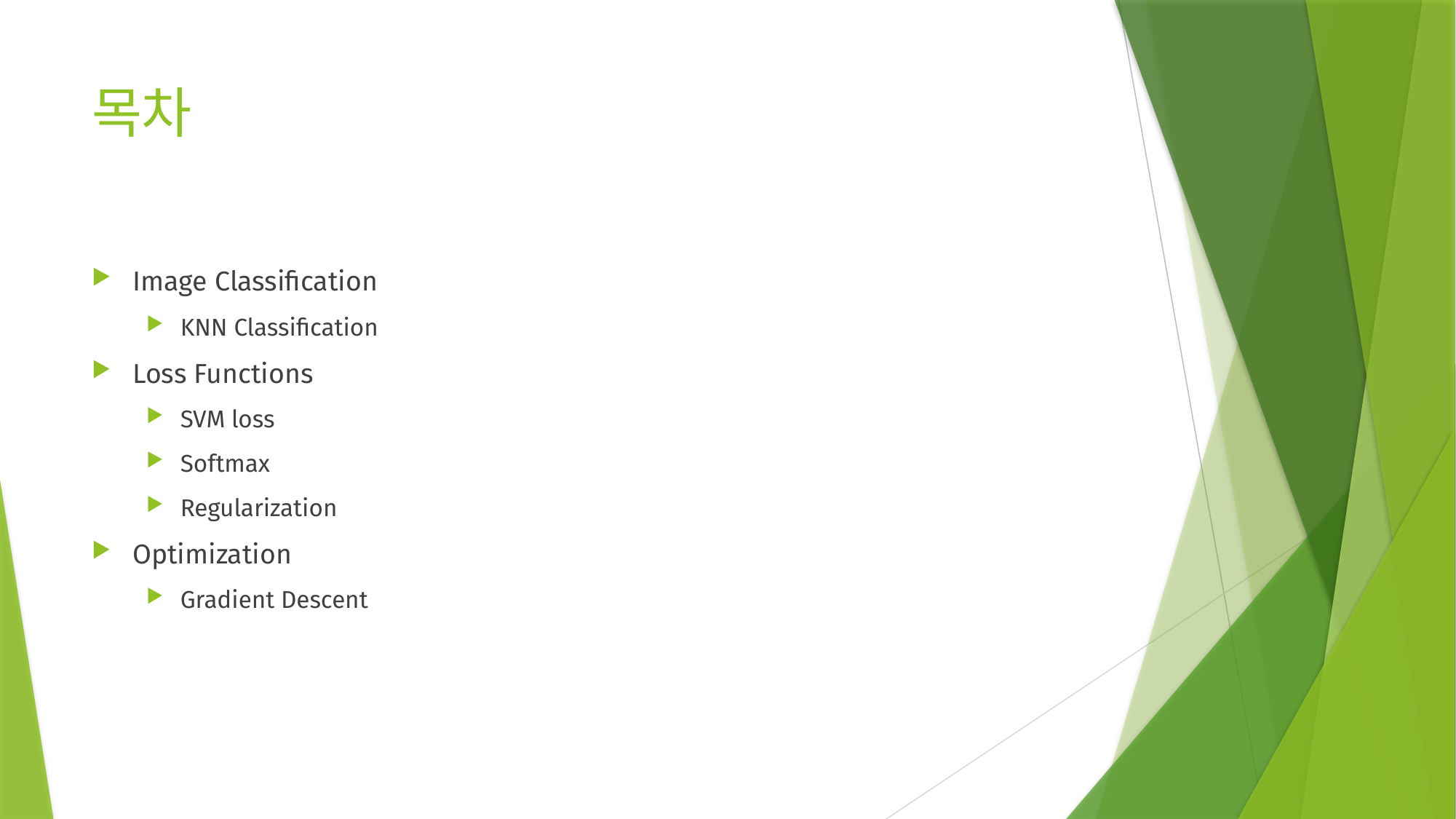

# 목차
Image Classification
KNN Classification
Loss Functions
SVM loss
Softmax
Regularization
Optimization
Gradient Descent